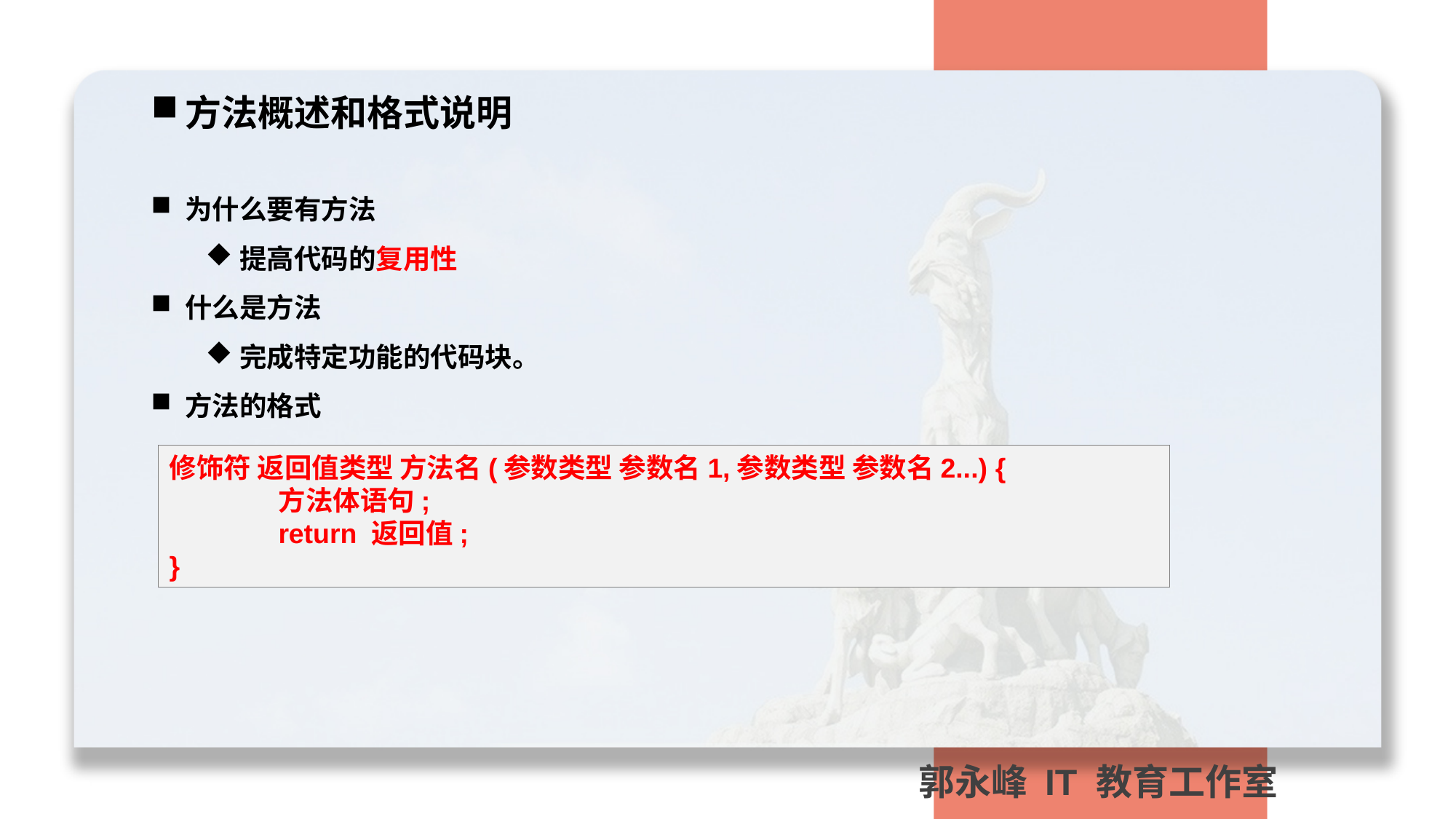

方法概述和格式说明
为什么要有方法
提高代码的复用性
什么是方法
完成特定功能的代码块。
方法的格式
修饰符 返回值类型 方法名(参数类型 参数名1,参数类型 参数名2...) {
	方法体语句;
	return 返回值;
}